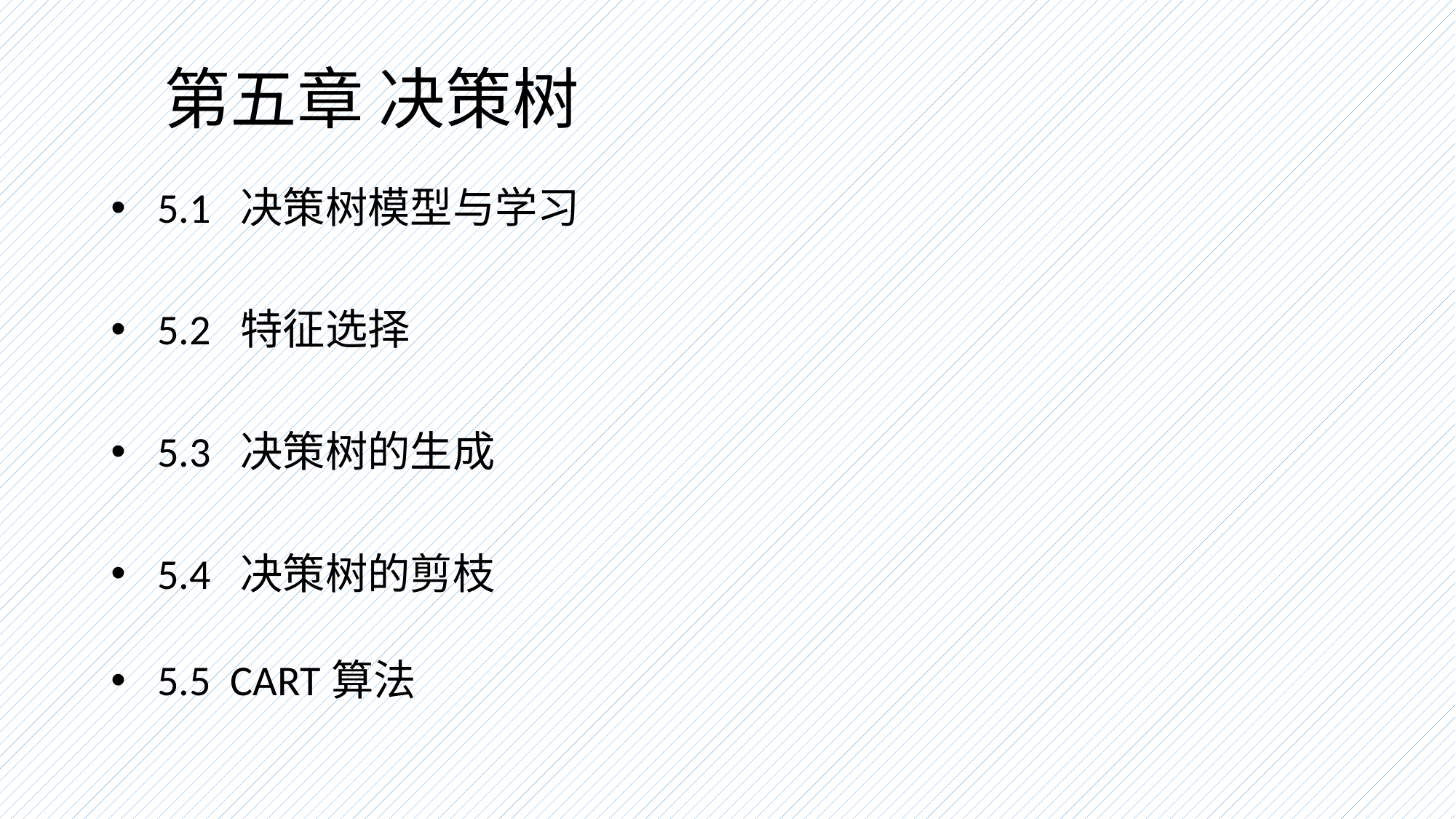

# 第五章 决策树
  5.1  决策树模型与学习

  5.2  特征选择

  5.3  决策树的生成

  5.4  决策树的剪枝
  5.5  CART算法